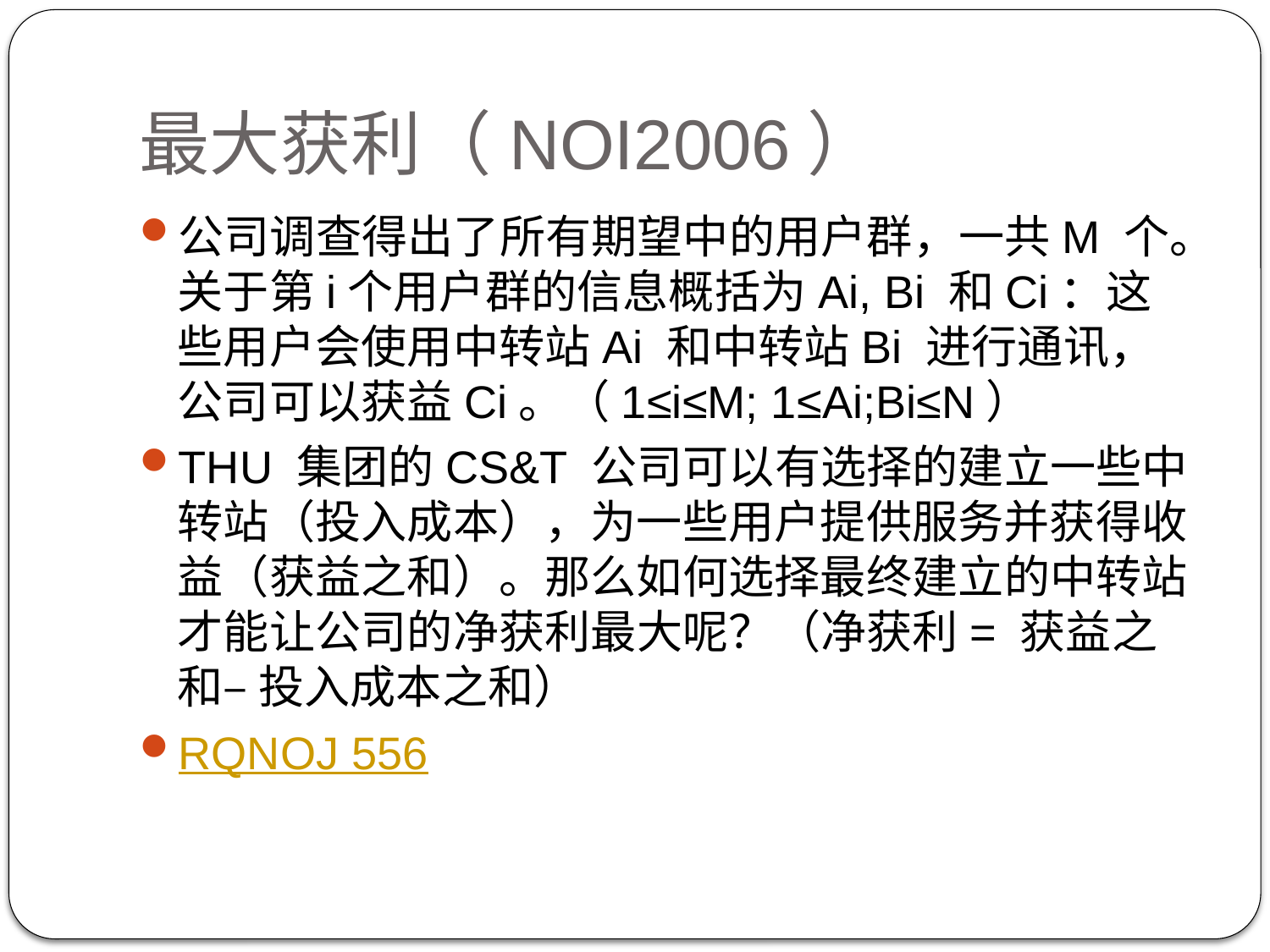

# 最大获利（NOI2006）
公司调查得出了所有期望中的用户群，一共M 个。关于第i个用户群的信息概括为Ai, Bi 和Ci：这些用户会使用中转站Ai 和中转站Bi 进行通讯，公司可以获益Ci。（1≤i≤M; 1≤Ai;Bi≤N）
THU 集团的CS&T 公司可以有选择的建立一些中转站（投入成本），为一些用户提供服务并获得收益（获益之和）。那么如何选择最终建立的中转站才能让公司的净获利最大呢？（净获利= 获益之和– 投入成本之和）
RQNOJ 556